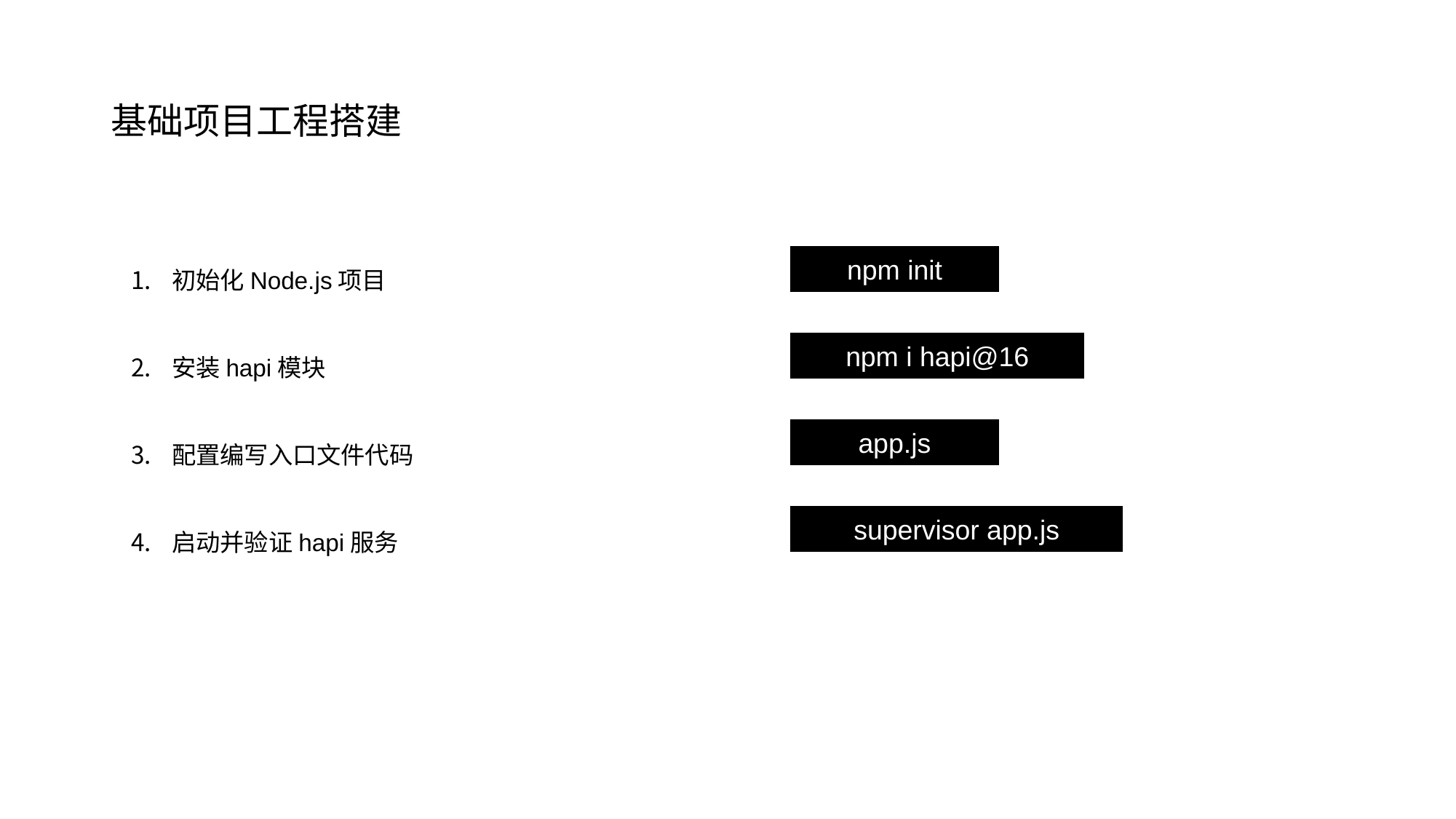

# 基础项目工程搭建
初始化Node.js项目
安装hapi模块
配置编写入口文件代码
启动并验证hapi服务
npm init
npm i hapi@16
app.js
supervisor app.js